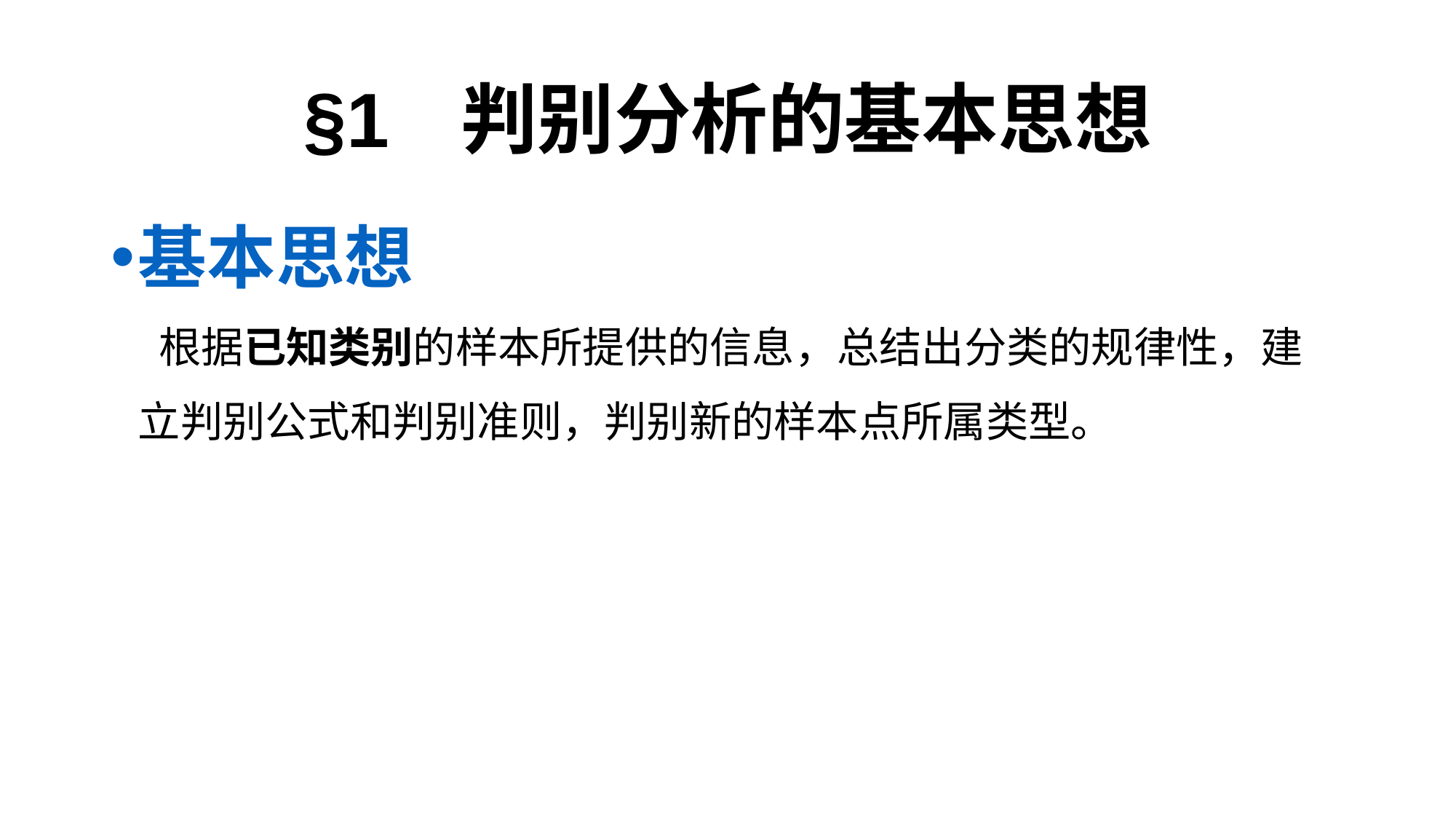

# §1   判别分析的基本思想
基本思想
    根据已知类别的样本所提供的信息，总结出分类的规律性，建立判别公式和判别准则，判别新的样本点所属类型。